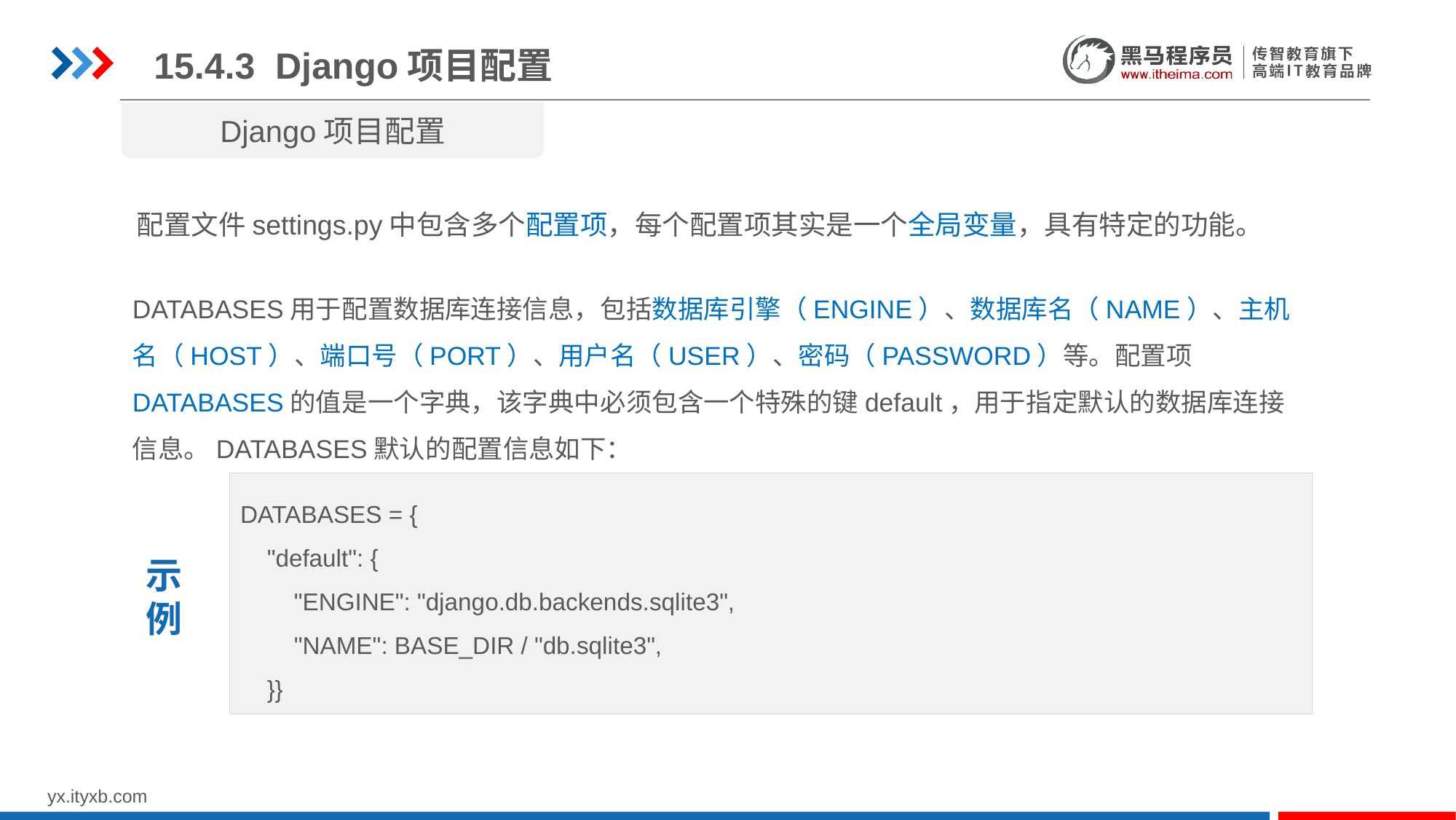

15.4.3  Django项目配置

Django项目配置
配置文件settings.py中包含多个配置项，每个配置项其实是一个全局变量，具有特定的功能。
DATABASES用于配置数据库连接信息，包括数据库引擎（ENGINE）、数据库名（NAME）、主机名（HOST）、端口号（PORT）、用户名（USER）、密码（PASSWORD）等。配置项DATABASES的值是一个字典，该字典中必须包含一个特殊的键default，用于指定默认的数据库连接信息。DATABASES默认的配置信息如下：
DATABASES = {
    "default": {
        "ENGINE": "django.db.backends.sqlite3",
        "NAME": BASE_DIR / "db.sqlite3",
    }}
示
例